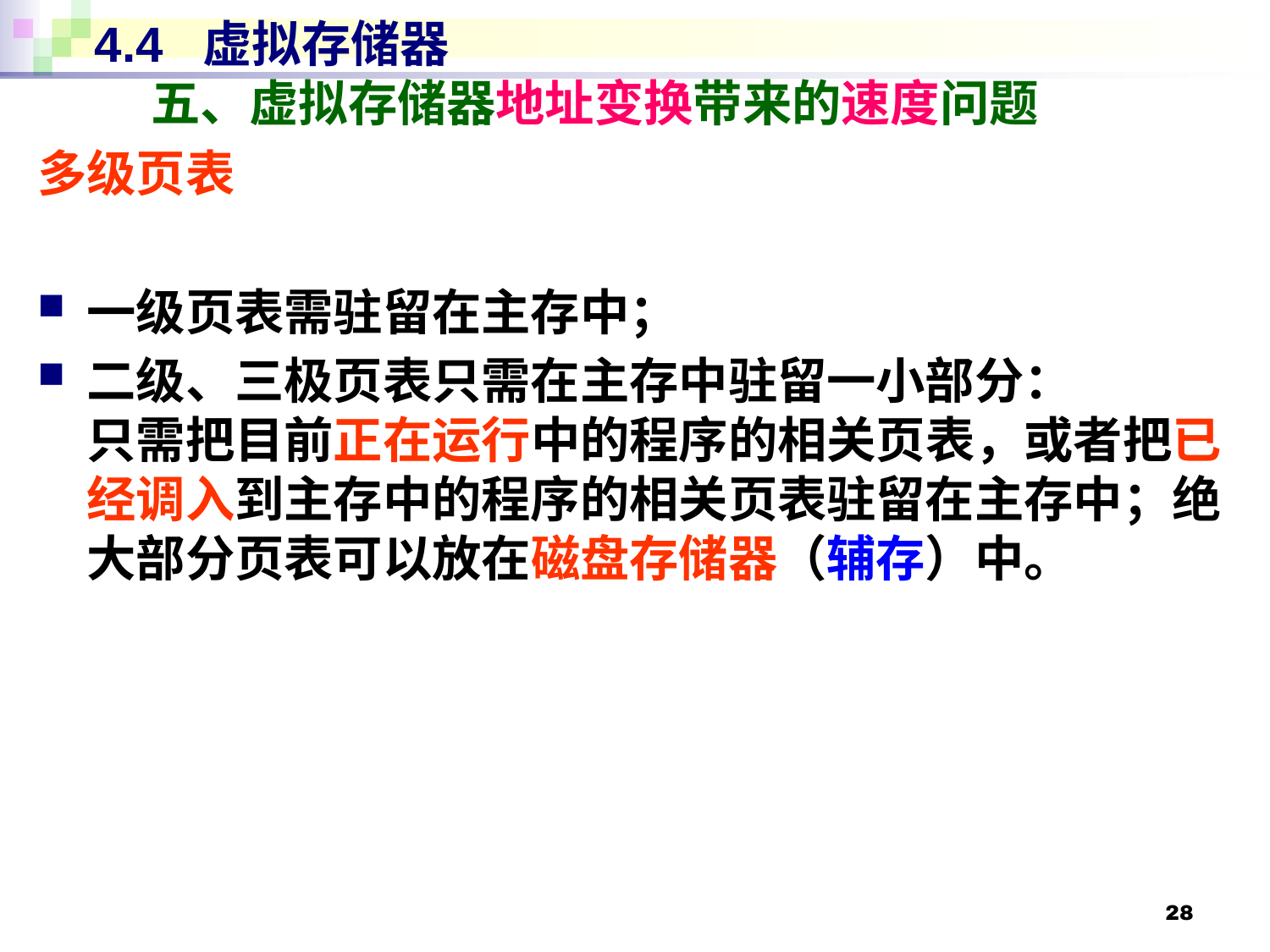

# 4.4  虚拟存储器 五、虚拟存储器地址变换带来的速度问题
多级页表

一级页表需驻留在主存中；
二级、三极页表只需在主存中驻留一小部分：
只需把目前正在运行中的程序的相关页表，或者把已经调入到主存中的程序的相关页表驻留在主存中；绝大部分页表可以放在磁盘存储器（辅存）中。
28